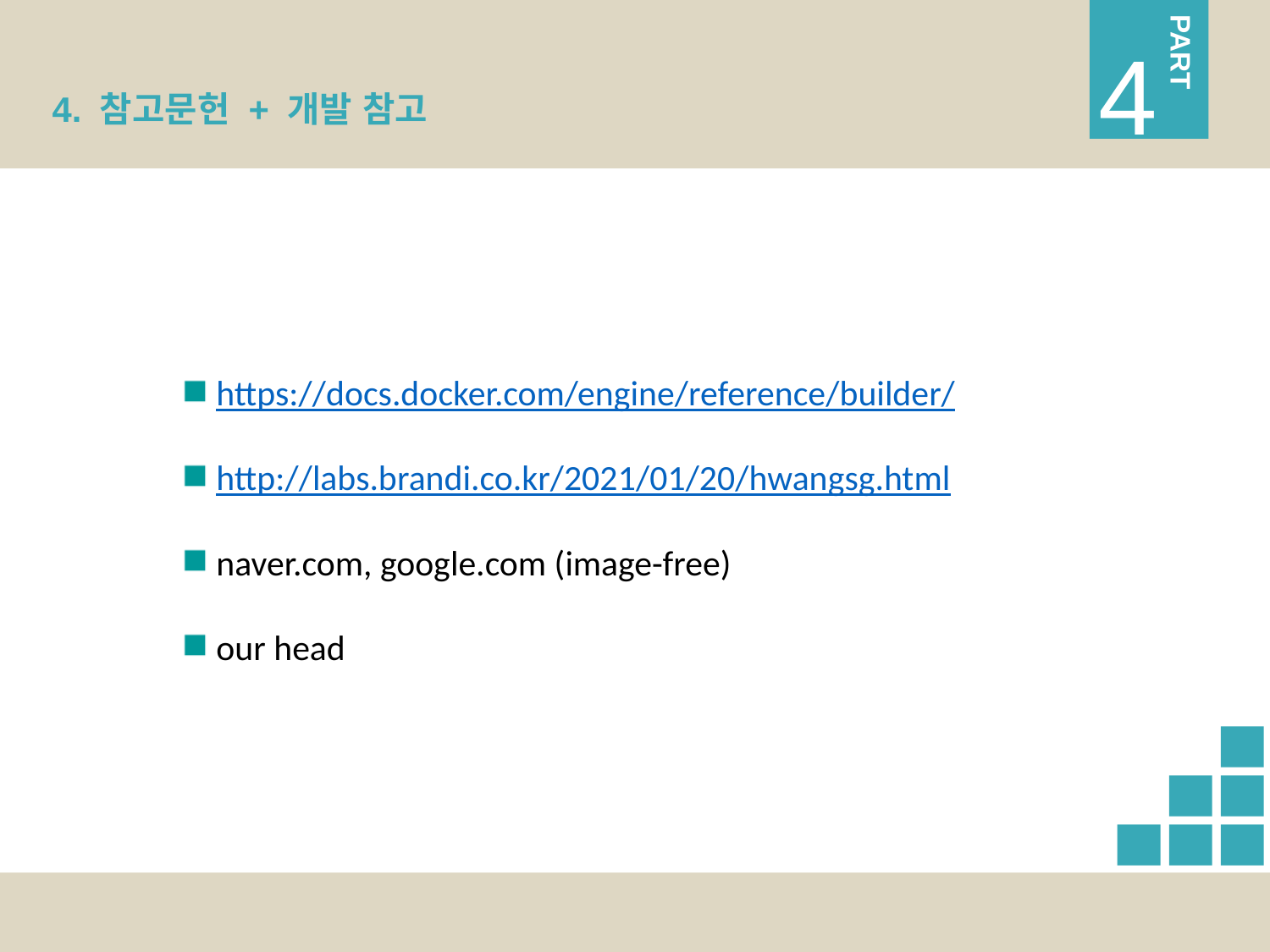

PART
4
4. 참고문헌 + 개발 참고

 https://docs.docker.com/engine/reference/builder/

 http://labs.brandi.co.kr/2021/01/20/hwangsg.html

 naver.com, google.com (image-free)

 our head